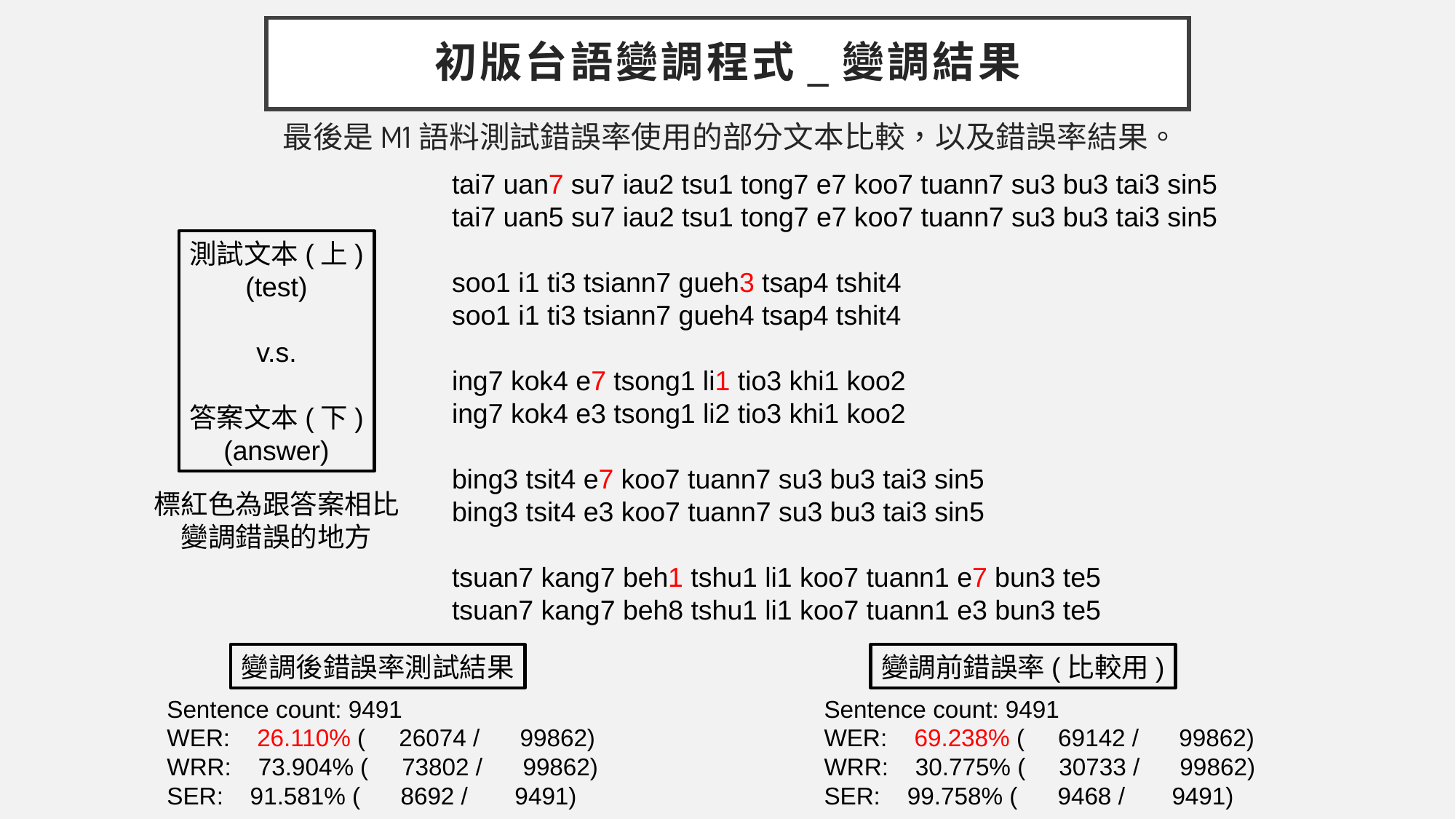

# 初版台語變調程式_變調結果
最後是M1語料測試錯誤率使用的部分文本比較，以及錯誤率結果。
tai7 uan7 su7 iau2 tsu1 tong7 e7 koo7 tuann7 su3 bu3 tai3 sin5
tai7 uan5 su7 iau2 tsu1 tong7 e7 koo7 tuann7 su3 bu3 tai3 sin5

soo1 i1 ti3 tsiann7 gueh3 tsap4 tshit4
soo1 i1 ti3 tsiann7 gueh4 tsap4 tshit4

ing7 kok4 e7 tsong1 li1 tio3 khi1 koo2
ing7 kok4 e3 tsong1 li2 tio3 khi1 koo2

bing3 tsit4 e7 koo7 tuann7 su3 bu3 tai3 sin5
bing3 tsit4 e3 koo7 tuann7 su3 bu3 tai3 sin5

tsuan7 kang7 beh1 tshu1 li1 koo7 tuann1 e7 bun3 te5
tsuan7 kang7 beh8 tshu1 li1 koo7 tuann1 e3 bun3 te5
測試文本(上)
(test)

v.s.

答案文本(下)
(answer)
標紅色為跟答案相比
變調錯誤的地方
變調後錯誤率測試結果
變調前錯誤率(比較用)
Sentence count: 9491
WER:    69.238% (     69142 /      99862)
WRR:    30.775% (     30733 /      99862)
SER:    99.758% (      9468 /       9491)
Sentence count: 9491
WER:    26.110% (     26074 /      99862)
WRR:    73.904% (     73802 /      99862)
SER:    91.581% (      8692 /       9491)